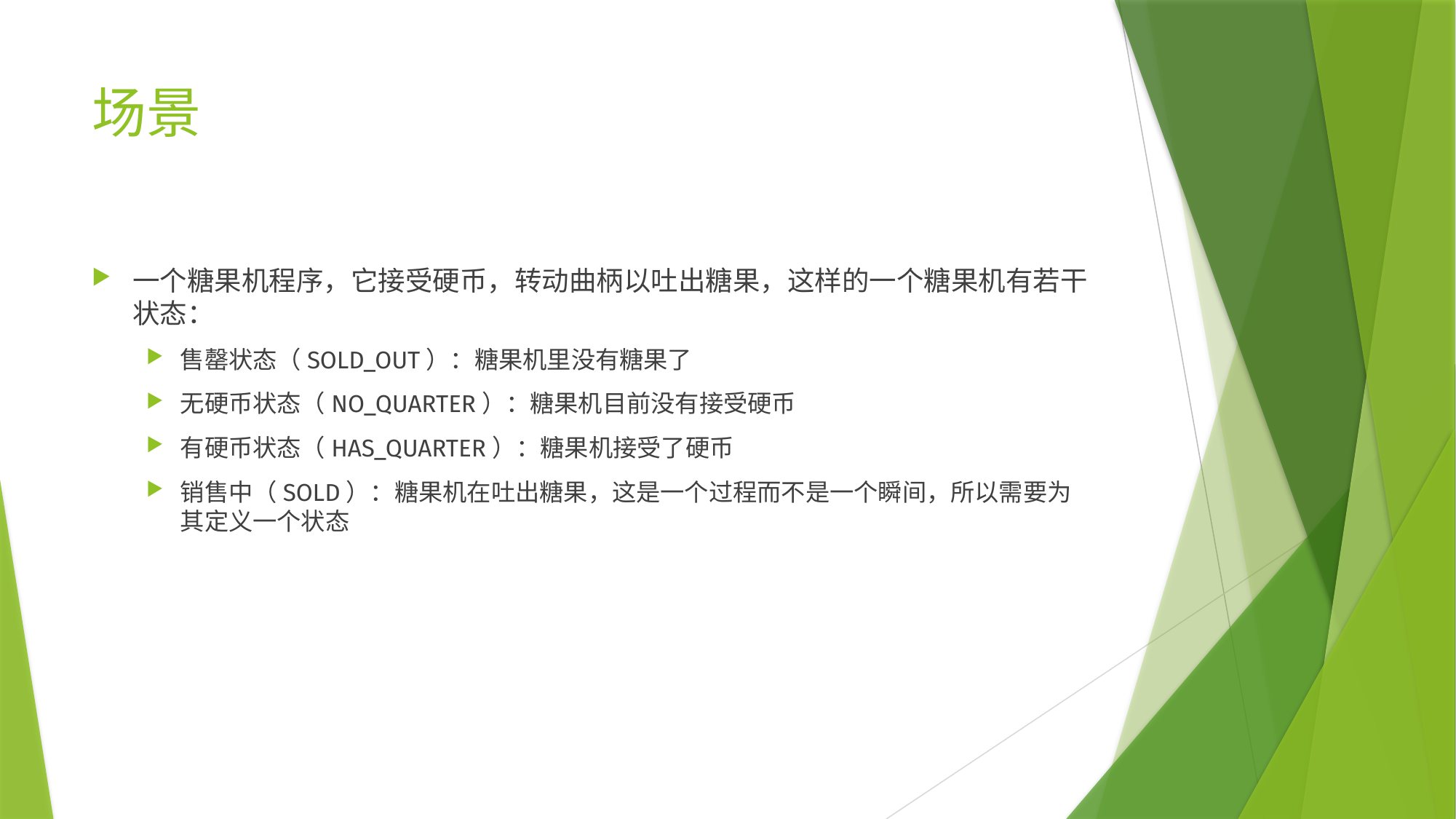

# 场景
一个糖果机程序，它接受硬币，转动曲柄以吐出糖果，这样的一个糖果机有若干状态：
售罄状态（SOLD_OUT）：糖果机里没有糖果了
无硬币状态（NO_QUARTER）：糖果机目前没有接受硬币
有硬币状态（HAS_QUARTER）：糖果机接受了硬币
销售中（SOLD）：糖果机在吐出糖果，这是一个过程而不是一个瞬间，所以需要为其定义一个状态